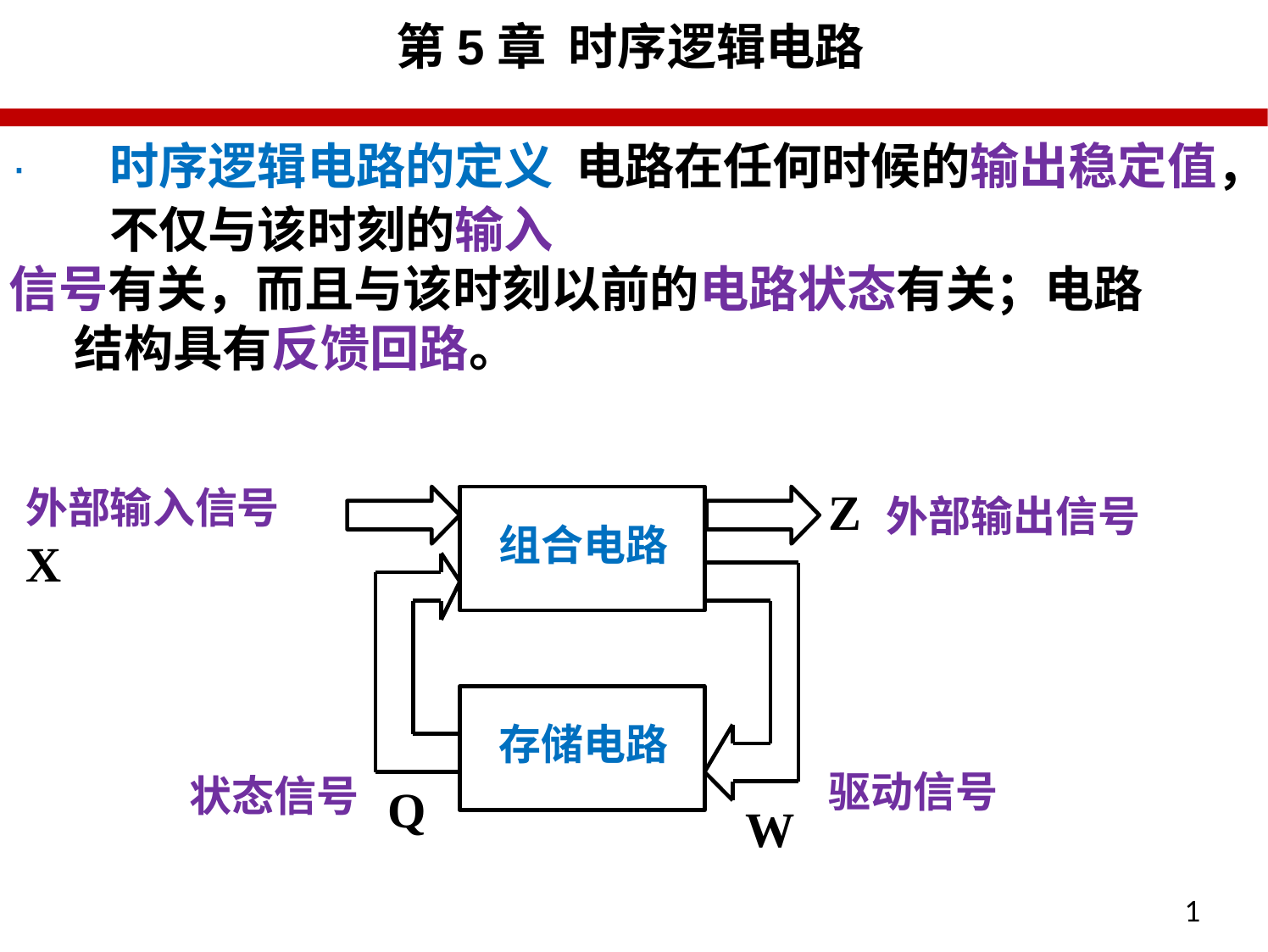

# 第5章  时序逻辑电路
·	时序逻辑电路的定义  电路在任何时候的输出稳定值，不仅与该时刻的输入
信号有关，而且与该时刻以前的电路状态有关；电路  结构具有反馈回路。
Z
外部输入信号 X

外部输出信号
组合电路

存储电路

驱动信号
状态信号

Q

W
1